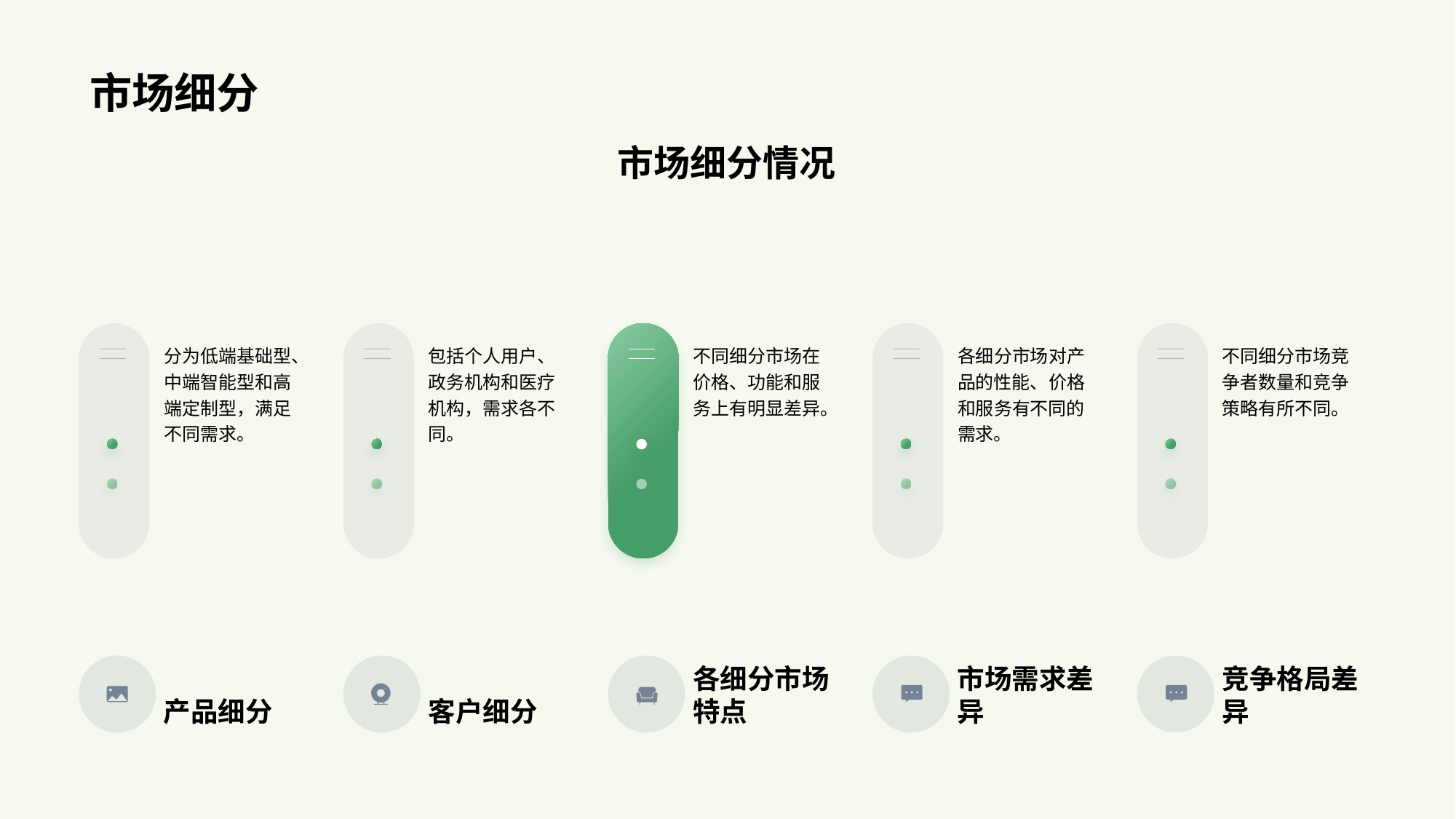

# 市场细分
市场细分情况

分为低端基础型、中端智能型和高端定制型，满足不同需求。
产品细分

包括个人用户、政务机构和医疗机构，需求各不同。
客户细分

不同细分市场在价格、功能和服务上有明显差异。
各细分市场特点

各细分市场对产品的性能、价格和服务有不同的需求。
市场需求差异

不同细分市场竞争者数量和竞争策略有所不同。
竞争格局差异